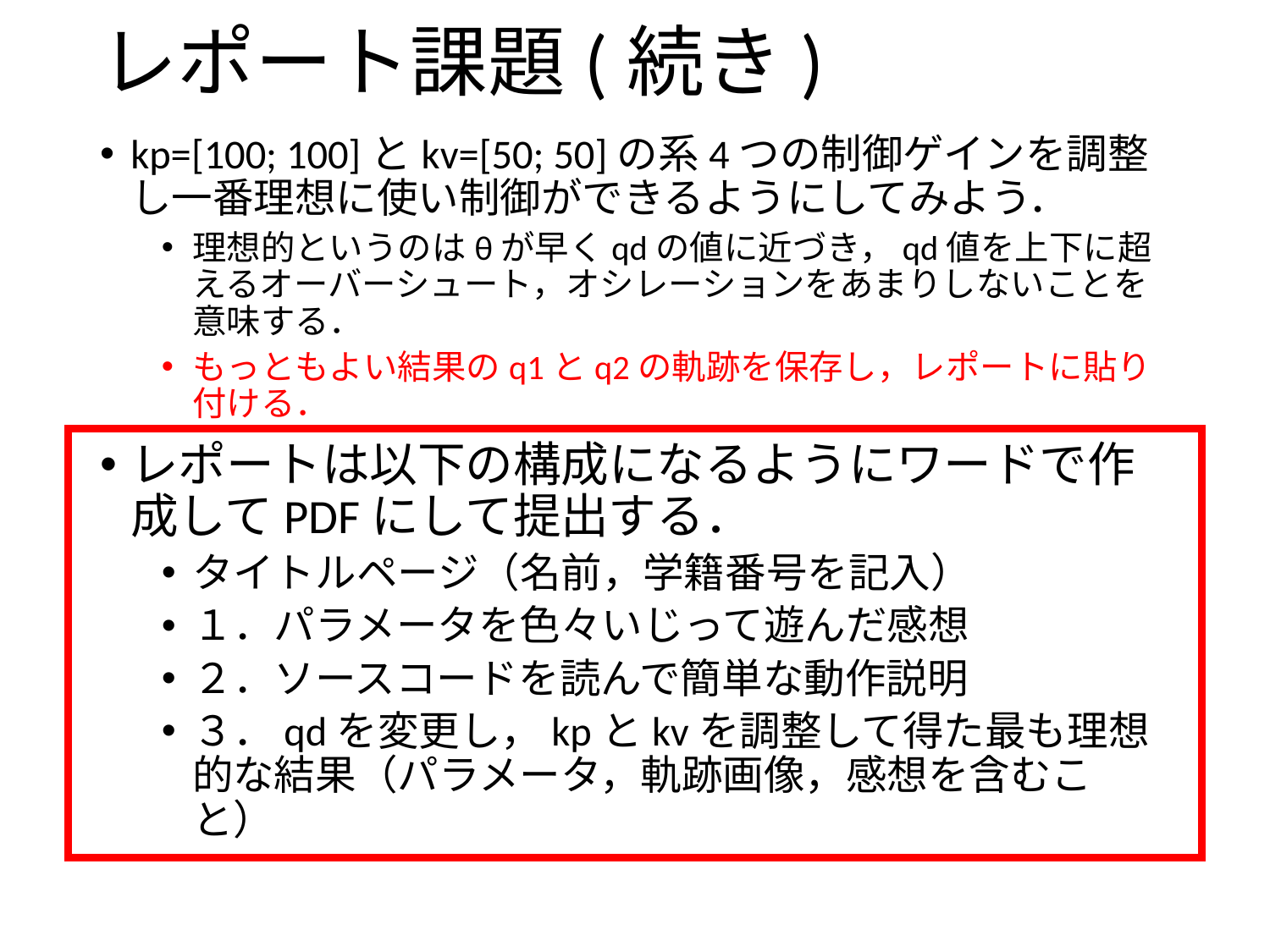

# レポート課題(続き)
kp=[100; 100]とkv=[50; 50]の系4つの制御ゲインを調整し一番理想に使い制御ができるようにしてみよう．
理想的というのはθが早くqdの値に近づき，qd値を上下に超えるオーバーシュート，オシレーションをあまりしないことを意味する．
もっともよい結果のq1とq2の軌跡を保存し，レポートに貼り付ける．
レポートは以下の構成になるようにワードで作成してPDFにして提出する．
タイトルページ（名前，学籍番号を記入）
１．パラメータを色々いじって遊んだ感想
２．ソースコードを読んで簡単な動作説明
３．qdを変更し，kpとkvを調整して得た最も理想的な結果（パラメータ，軌跡画像，感想を含むこと）